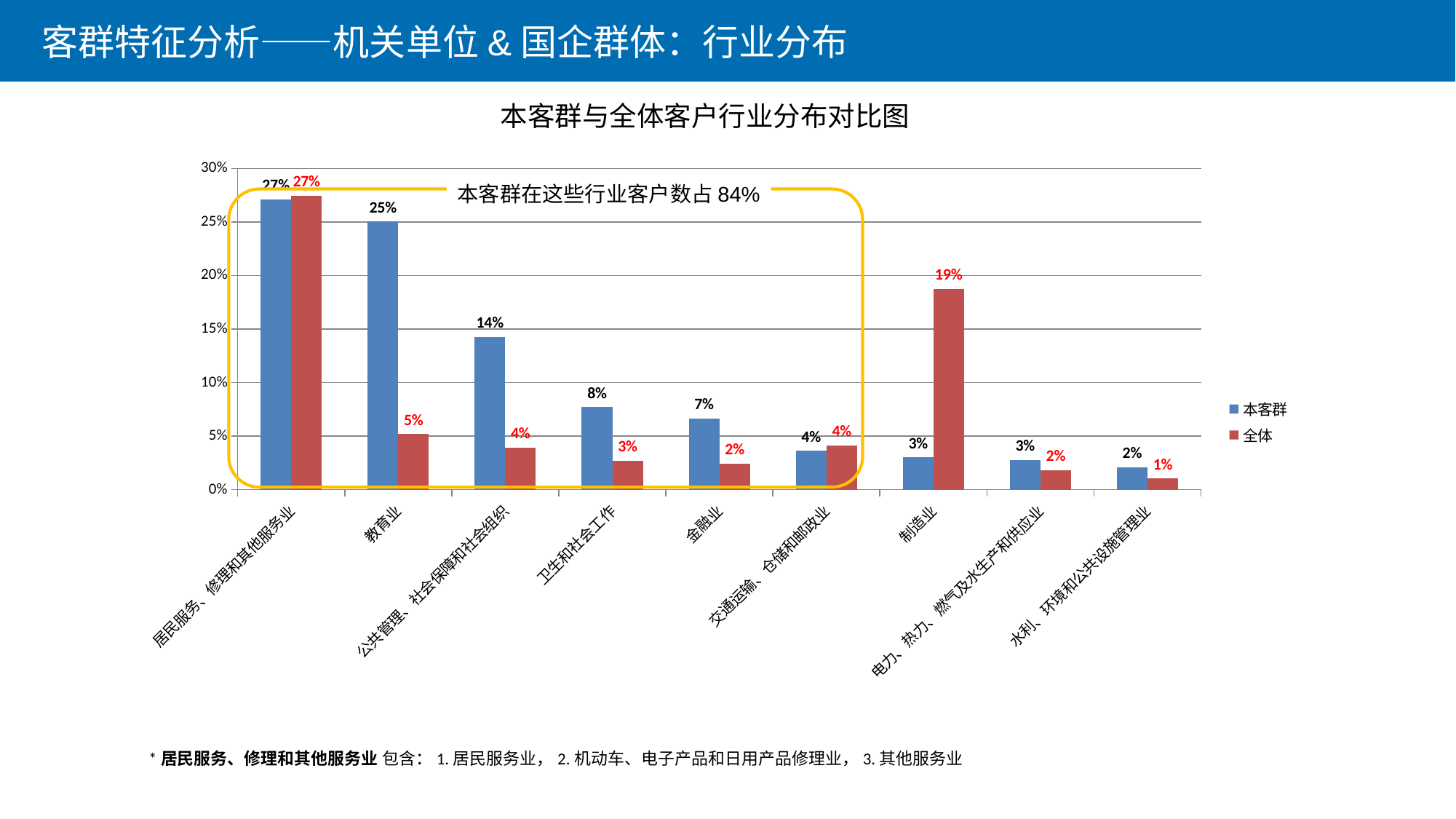

客群特征分析——机关单位&国企群体：行业分布
本客群与全体客户行业分布对比图

### Chart

| Category | 本客群 | 全体 |
|---|---|---|
| 居民服务、修理和其他服务业 | 0.2709643605870025 | 0.27471166727946683 |
| 教育业 | 0.25048043326345276 | 0.05193581242419243 |
| 公共管理、社会保障和社会组织 | 0.1426450034940603 | 0.0393036907433469 |
| 卫生和社会工作 | 0.07721872816212438 | 0.027284368541833113 |
| 金融业 | 0.06651816911250875 | 0.02449507436004717 |
| 交通运输、仓储和邮政业 | 0.03629454926624738 | 0.041497090259024066 |
| 制造业 | 0.0300489168413697 | 0.1873518187465927 |
| 电力、热力、燃气及水生产和供应业 | 0.027777777777777842 | 0.018202257637805946 |
| 水利、环境和公共设施管理业 | 0.021182739343116687 | 0.01054860345111762 |
本客群在这些行业客户数占84%

*居民服务、修理和其他服务业 包含：1.居民服务业，2.机动车、电子产品和日用产品修理业，3.其他服务业